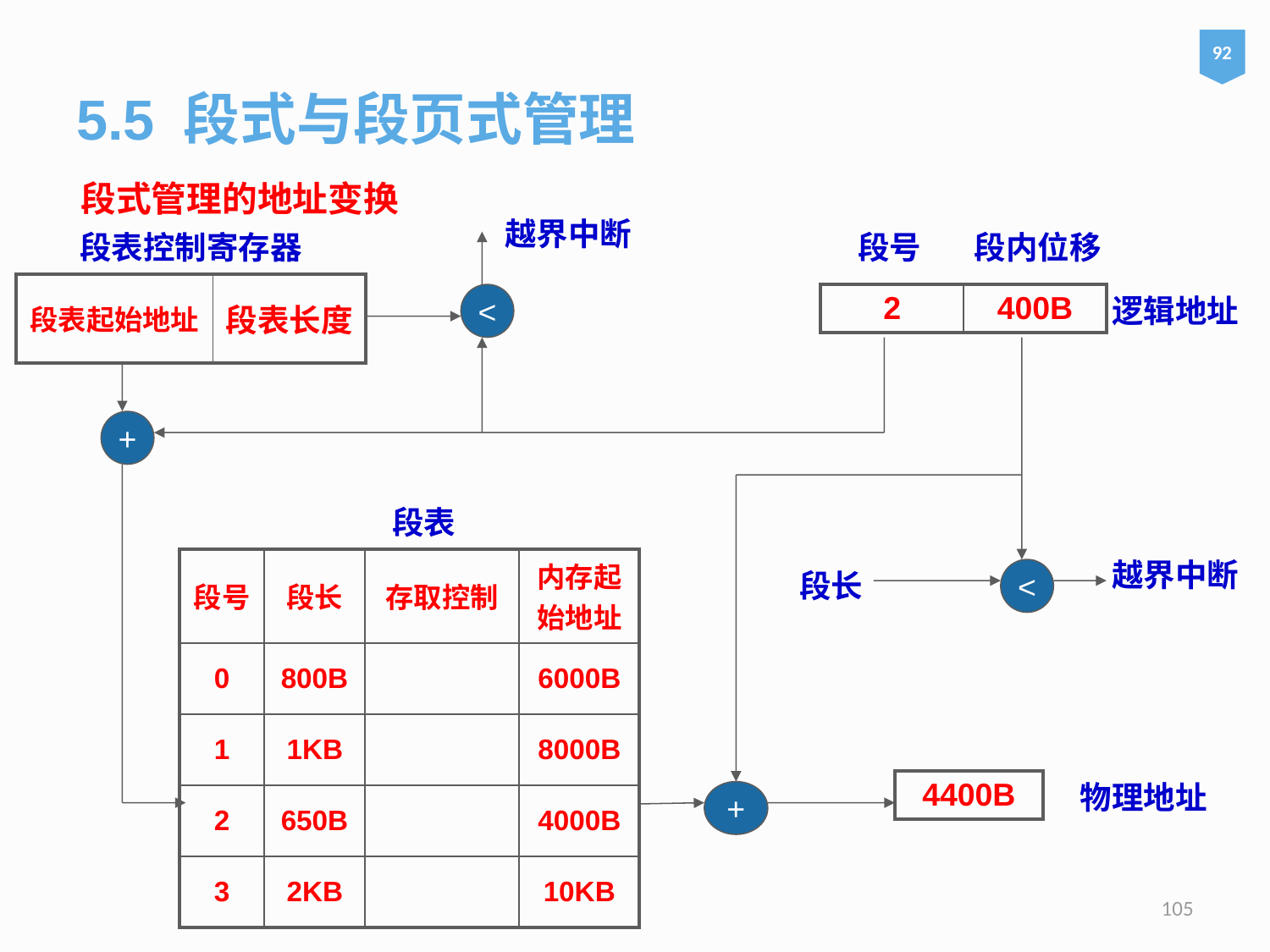

92
5.5 段式与段页式管理
段式管理的地址变换

越界中断
段表控制寄存器
段号
段内位移

| 段表起始地址 | 段表长度 |
| --- | --- |
<
| 2 | 400B |
| --- | --- |
逻辑地址

+

段表
| 段号 | 段长 | 存取控制 | 内存起始地址 |
| --- | --- | --- | --- |
| 0 | 800B |  | 6000B |
| 1 | 1KB |  | 8000B |
| 2 | 650B |  | 4000B |
| 3 | 2KB |  | 10KB |
越界中断
段长
<

| 4400B |
| --- |
物理地址
+

105